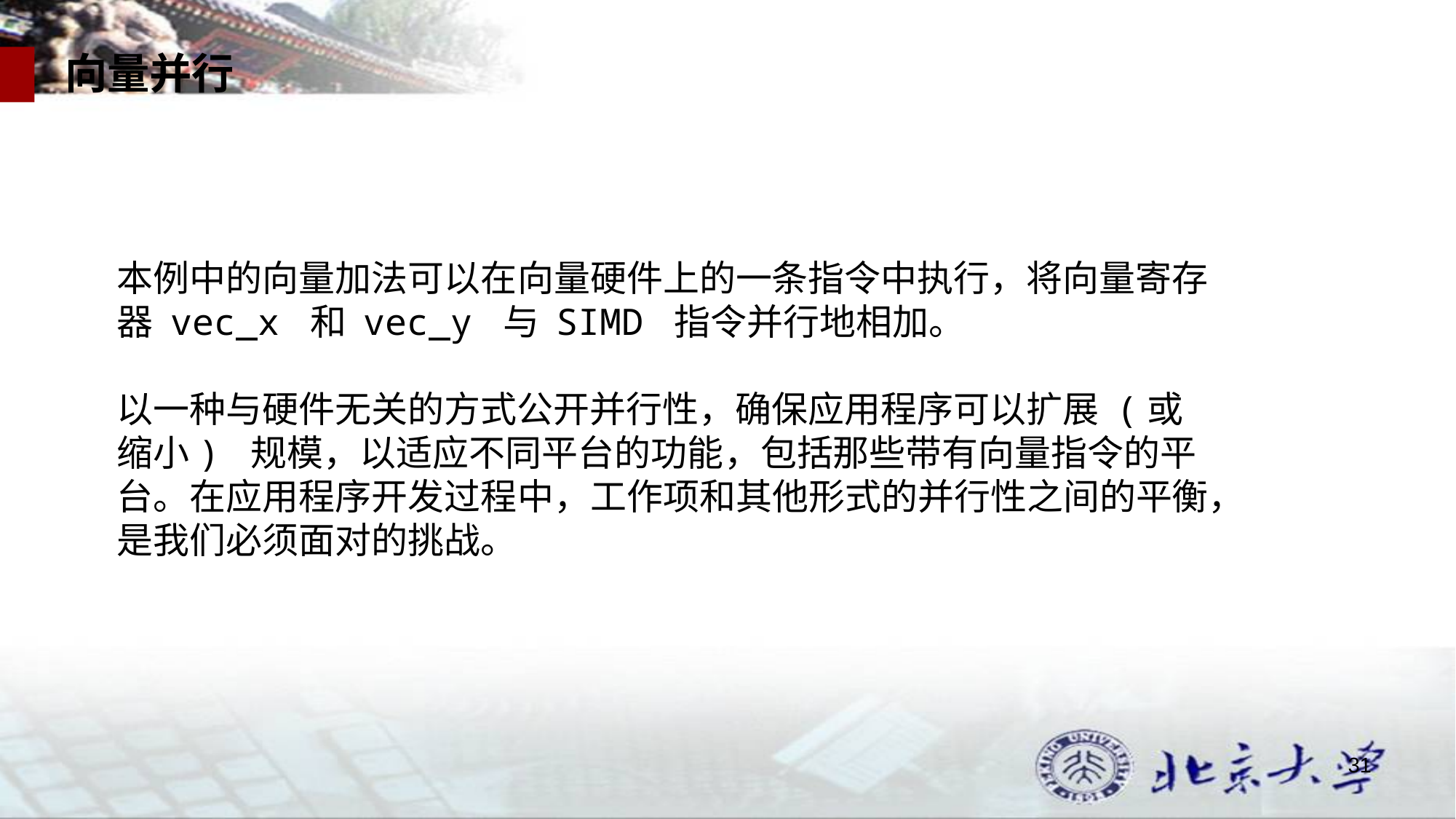

向量并行

本例中的向量加法可以在向量硬件上的一条指令中执行，将向量寄存器 vec_x 和 vec_y 与 SIMD 指令并行地相加。

以一种与硬件无关的方式公开并行性，确保应用程序可以扩展 (或缩小) 规模，以适应不同平台的功能，包括那些带有向量指令的平台。在应用程序开发过程中，工作项和其他形式的并行性之间的平衡，是我们必须面对的挑战。
31